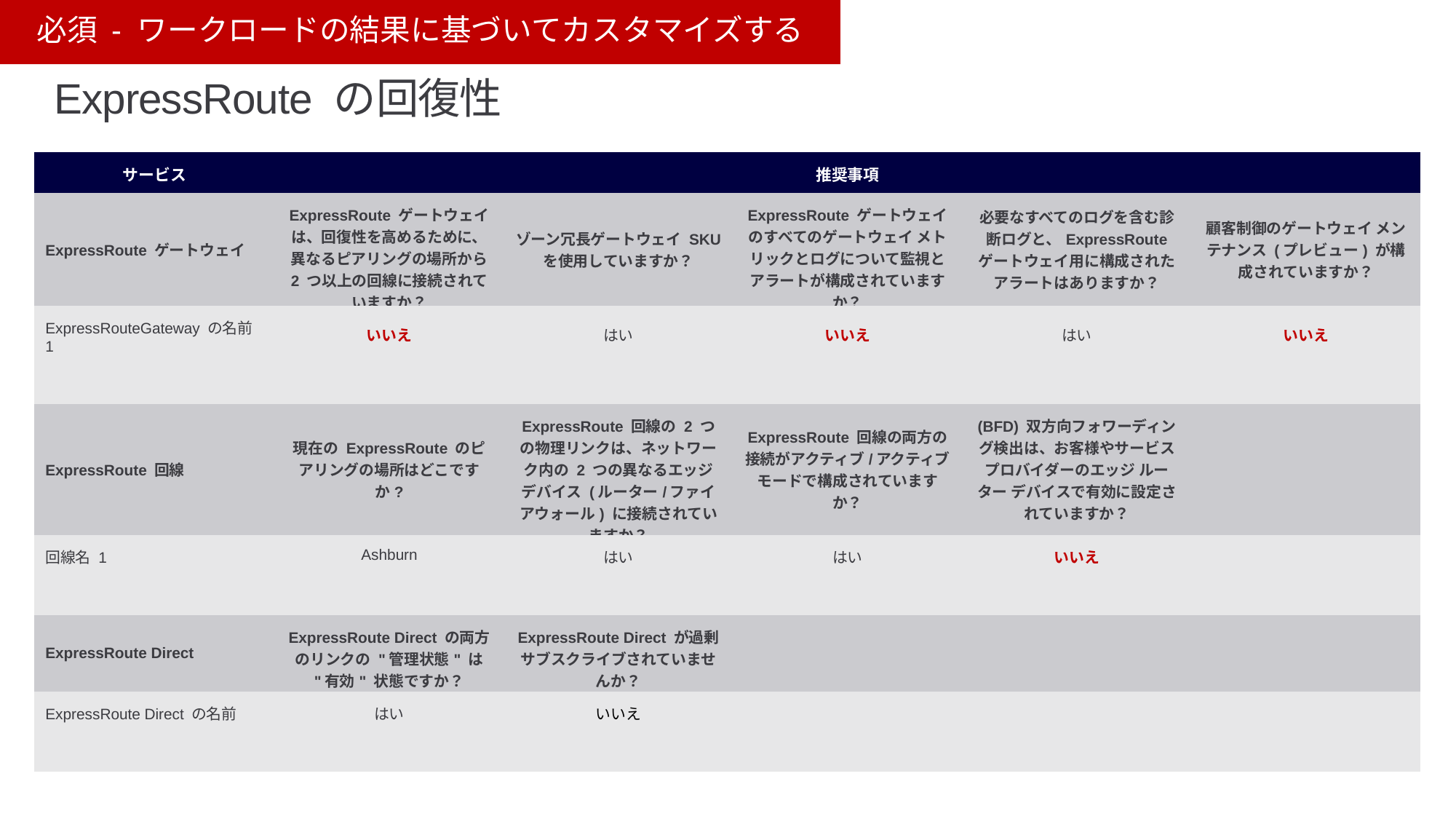

必須 - ワークロードの結果に基づいてカスタマイズする
# ExpressRoute の回復性
| サービス | 推奨事項 |  |  |  |  |
| --- | --- | --- | --- | --- | --- |
| ExpressRoute ゲートウェイ | ExpressRoute ゲートウェイは、回復性を高めるために、異なるピアリングの場所から 2 つ以上の回線に接続されていますか？ | ゾーン冗長ゲートウェイ SKU を使用していますか？ | ExpressRoute ゲートウェイのすべてのゲートウェイ メトリックとログについて監視とアラートが構成されていますか？ | 必要なすべてのログを含む診断ログと、ExpressRoute ゲートウェイ用に構成されたアラートはありますか？ | 顧客制御のゲートウェイ メンテナンス (プレビュー) が構成されていますか？ |
| ExpressRouteGateway の名前 1 | いいえ | はい | いいえ | はい | いいえ |
|  |  |  |  |  |  |
| ExpressRoute 回線 | 現在の ExpressRoute のピアリングの場所はどこですか? | ExpressRoute 回線の 2 つの物理リンクは、ネットワーク内の 2 つの異なるエッジ デバイス (ルーター/ファイアウォール) に接続されていますか？ | ExpressRoute 回線の両方の接続がアクティブ/アクティブ モードで構成されていますか？ | (BFD) 双方向フォワーディング検出は、お客様やサービス プロバイダーのエッジ ルーター デバイスで有効に設定されていますか？ |  |
| 回線名 1 | Ashburn | はい | はい | いいえ |  |
|  |  |  |  |  |  |
| ExpressRoute Direct | ExpressRoute Direct の両方のリンクの "管理状態" は "有効" 状態ですか？ | ExpressRoute Direct が過剰サブスクライブされていませんか？ |  |  |  |
| ExpressRoute Direct の名前 | はい | いいえ |  |  |  |
|  |  |  |  |  |  |